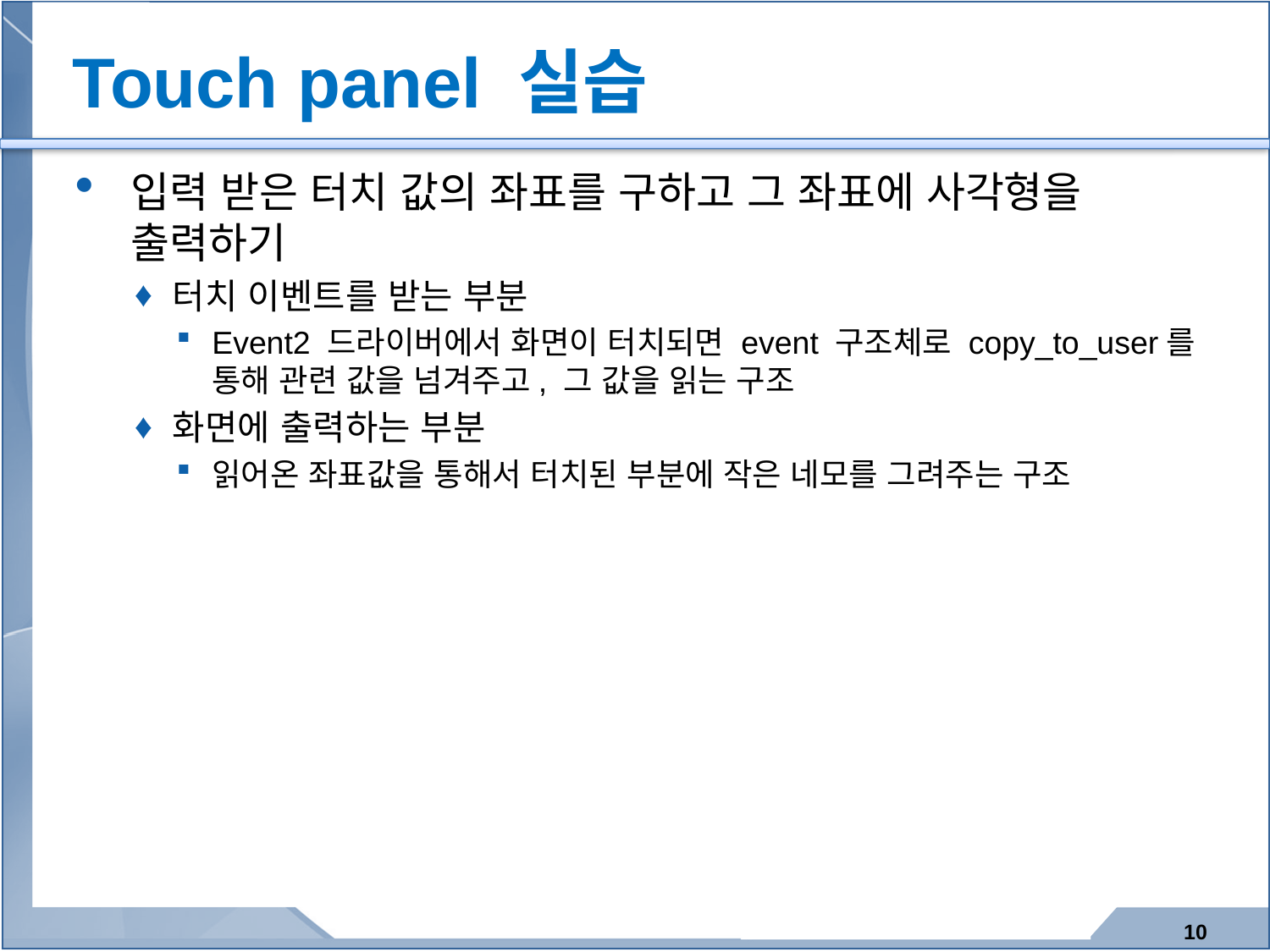

# Touch panel 실습
입력 받은 터치 값의 좌표를 구하고 그 좌표에 사각형을 출력하기
터치 이벤트를 받는 부분
Event2 드라이버에서 화면이 터치되면 event 구조체로 copy_to_user를 통해 관련 값을 넘겨주고, 그 값을 읽는 구조
화면에 출력하는 부분
읽어온 좌표값을 통해서 터치된 부분에 작은 네모를 그려주는 구조
10